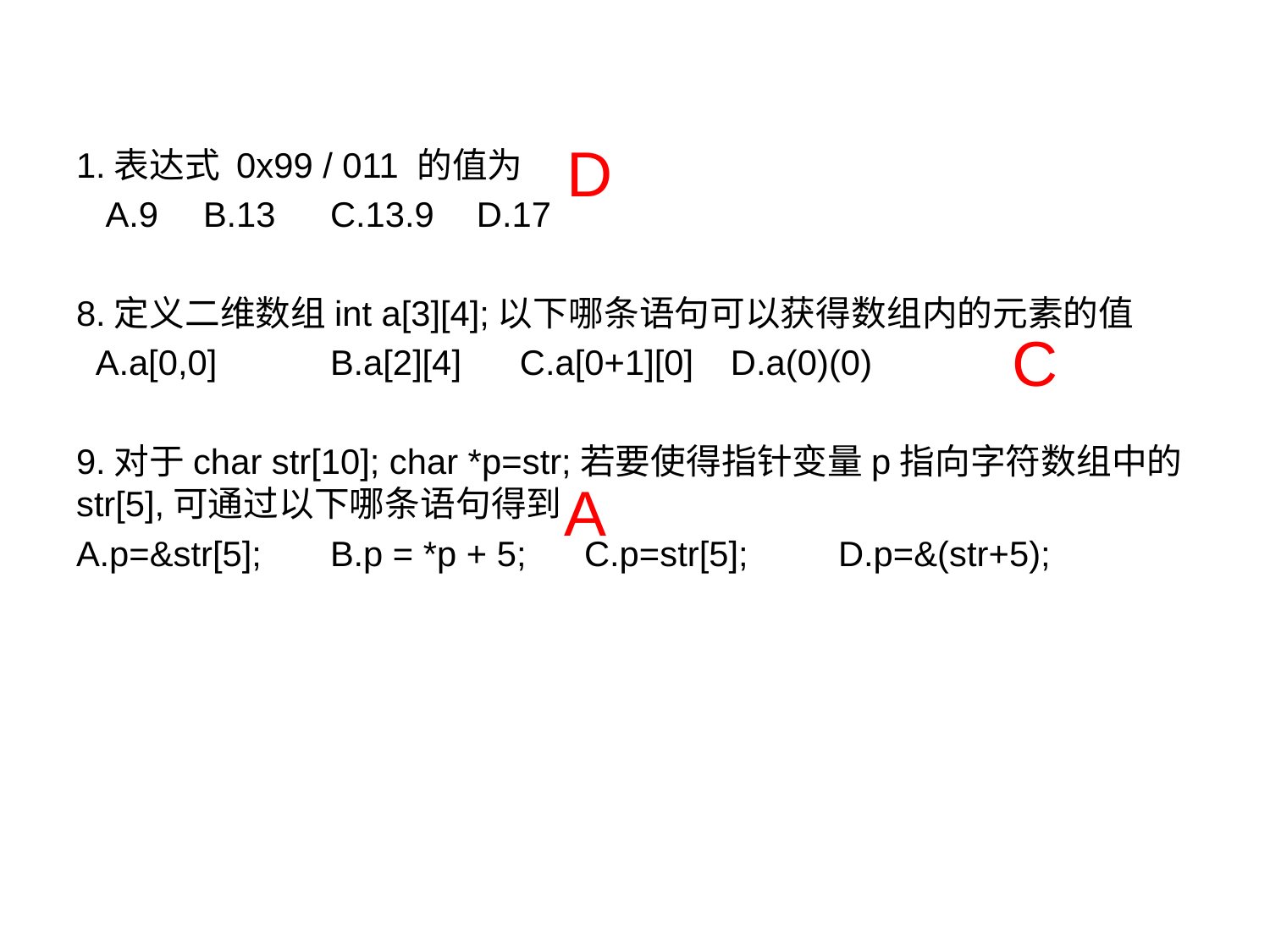

1.表达式 0x99 / 011 的值为
   A.9	B.13	C.13.9	  D.17

8.定义二维数组int a[3][4];以下哪条语句可以获得数组内的元素的值
  A.a[0,0]	B.a[2][4]      C.a[0+1][0]	  D.a(0)(0)

9.对于char str[10]; char *p=str;若要使得指针变量p指向字符数组中的str[5],可通过以下哪条语句得到
A.p=&str[5];	B.p = *p + 5;	C.p=str[5];	D.p=&(str+5);

D
C
A